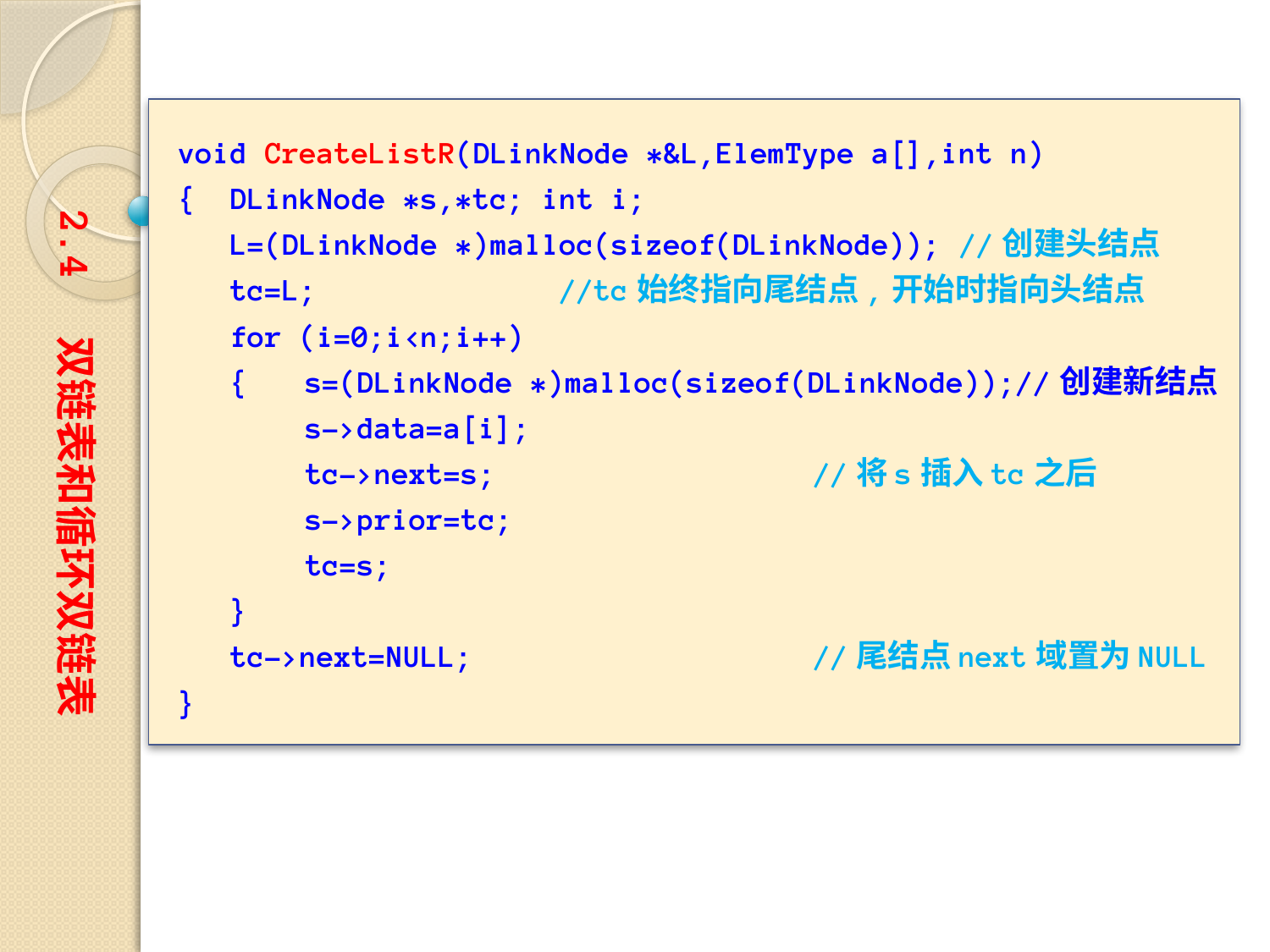

void CreateListR(DLinkNode *&L,ElemType a[],int n)
{  DLinkNode *s,*tc; int i;
   L=(DLinkNode *)malloc(sizeof(DLinkNode)); //创建头结点
   tc=L;		//tc始终指向尾结点,开始时指向头结点
   for (i=0;i<n;i++)
   {	s=(DLinkNode *)malloc(sizeof(DLinkNode));//创建新结点
	s->data=a[i];
	tc->next=s;			//将s插入tc之后
	s->prior=tc;
	tc=s;
   }
   tc->next=NULL;			//尾结点next域置为NULL
}
2.4  双链表和循环双链表